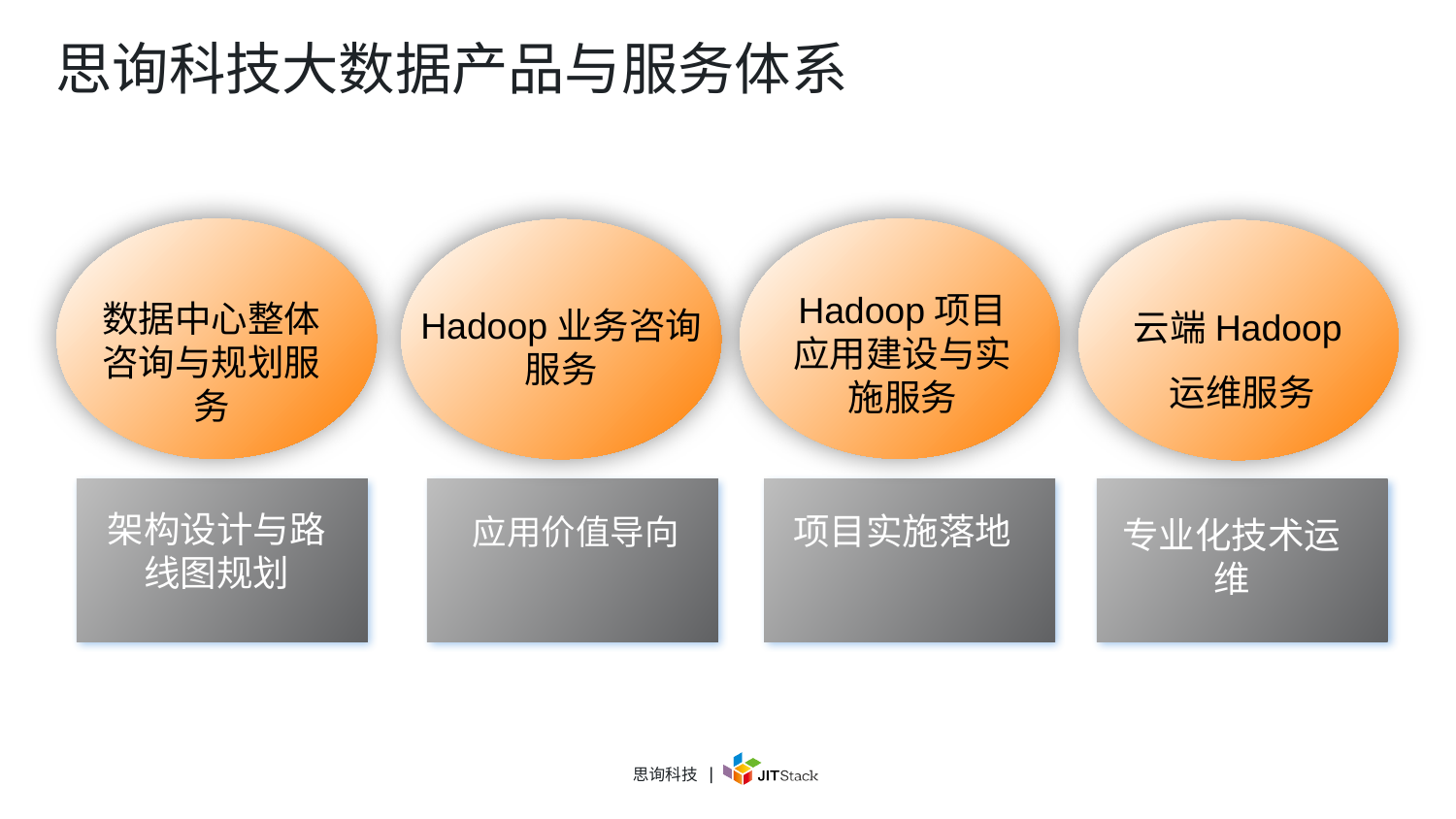

思询科技大数据产品与服务体系

Hadoop项目应用建设与实施服务

数据中心整体咨询与规划服务

Hadoop业务咨询服务

云端Hadoop运维服务

架构设计与路线图规划
项目实施落地
应用价值导向
专业化技术运维